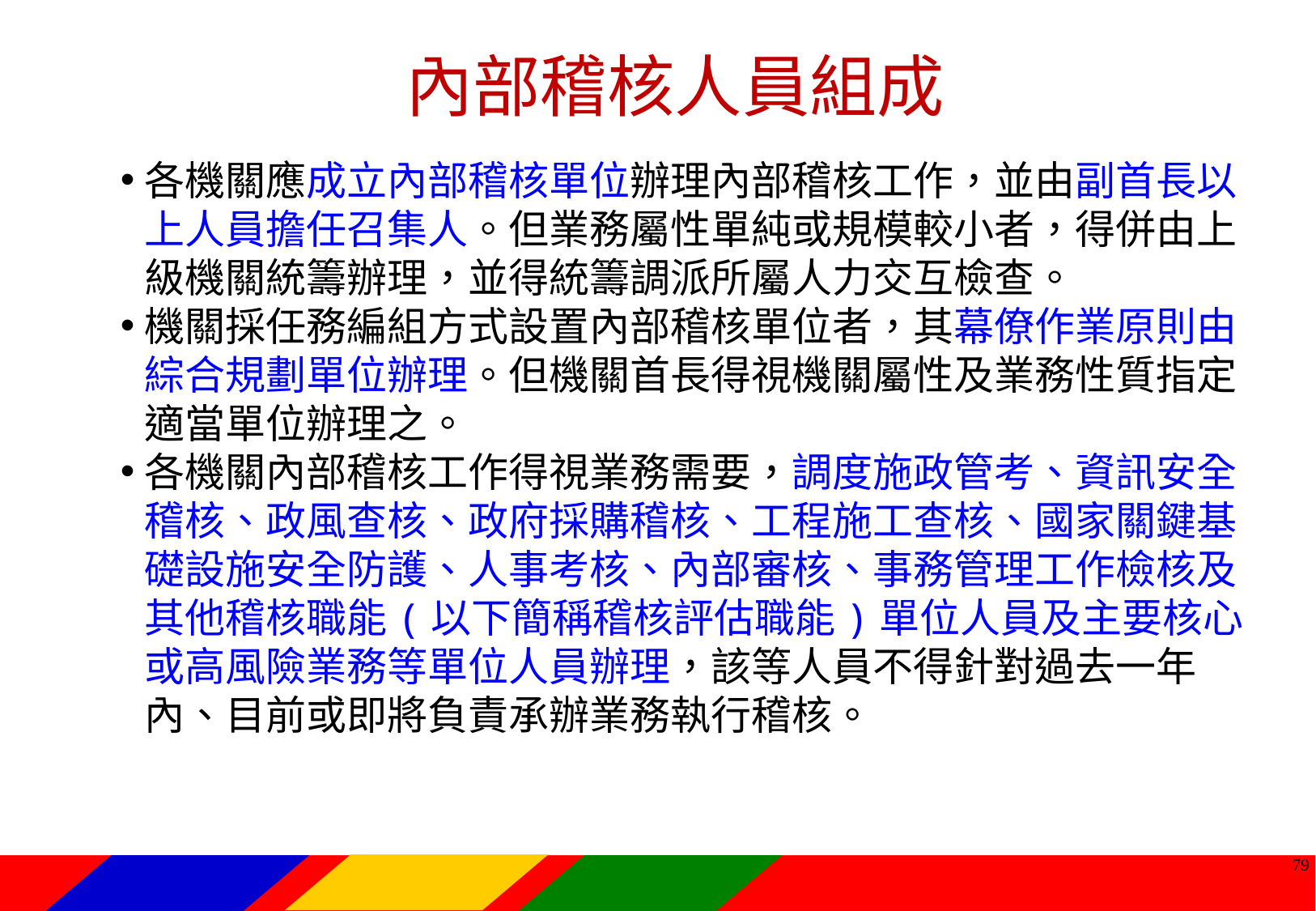

內部稽核人員組成
各機關應成立內部稽核單位辦理內部稽核工作，並由副首長以上人員擔任召集人。但業務屬性單純或規模較小者，得併由上級機關統籌辦理，並得統籌調派所屬人力交互檢查。
機關採任務編組方式設置內部稽核單位者，其幕僚作業原則由綜合規劃單位辦理。但機關首長得視機關屬性及業務性質指定適當單位辦理之。
各機關內部稽核工作得視業務需要，調度施政管考、資訊安全稽核、政風查核、政府採購稽核、工程施工查核、國家關鍵基礎設施安全防護、人事考核、內部審核、事務管理工作檢核及其他稽核職能(以下簡稱稽核評估職能)單位人員及主要核心或高風險業務等單位人員辦理，該等人員不得針對過去一年內、目前或即將負責承辦業務執行稽核。
79